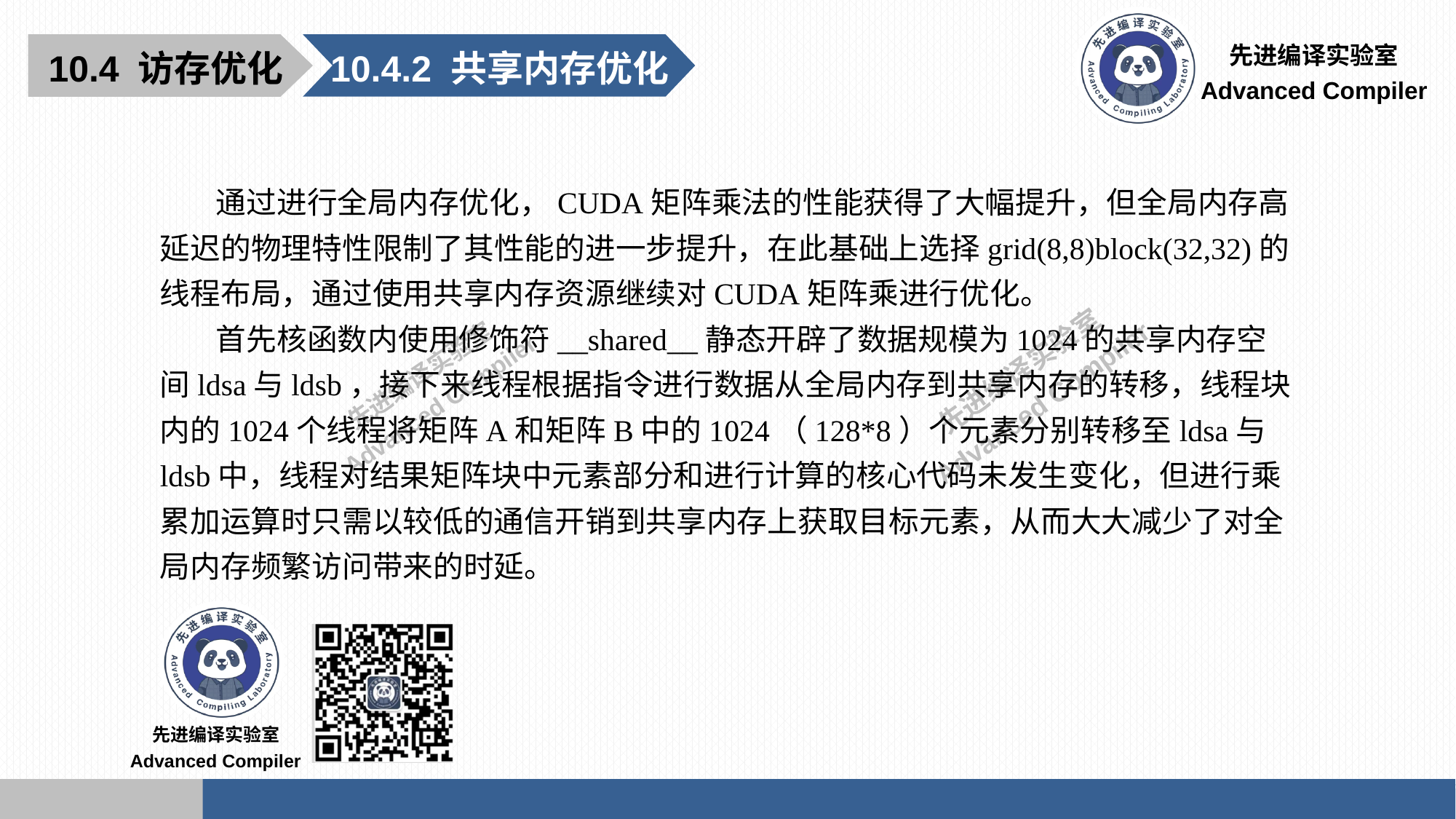

10.4.2 共享内存优化
10.4 访存优化

     通过进行全局内存优化，CUDA矩阵乘法的性能获得了大幅提升，但全局内存高延迟的物理特性限制了其性能的进一步提升，在此基础上选择grid(8,8)block(32,32)的线程布局，通过使用共享内存资源继续对CUDA矩阵乘进行优化。
     首先核函数内使用修饰符__shared__静态开辟了数据规模为1024的共享内存空间ldsa与ldsb，接下来线程根据指令进行数据从全局内存到共享内存的转移，线程块内的1024个线程将矩阵A和矩阵B中的1024（128*8）个元素分别转移至ldsa与ldsb中，线程对结果矩阵块中元素部分和进行计算的核心代码未发生变化，但进行乘累加运算时只需以较低的通信开销到共享内存上获取目标元素，从而大大减少了对全局内存频繁访问带来的时延。